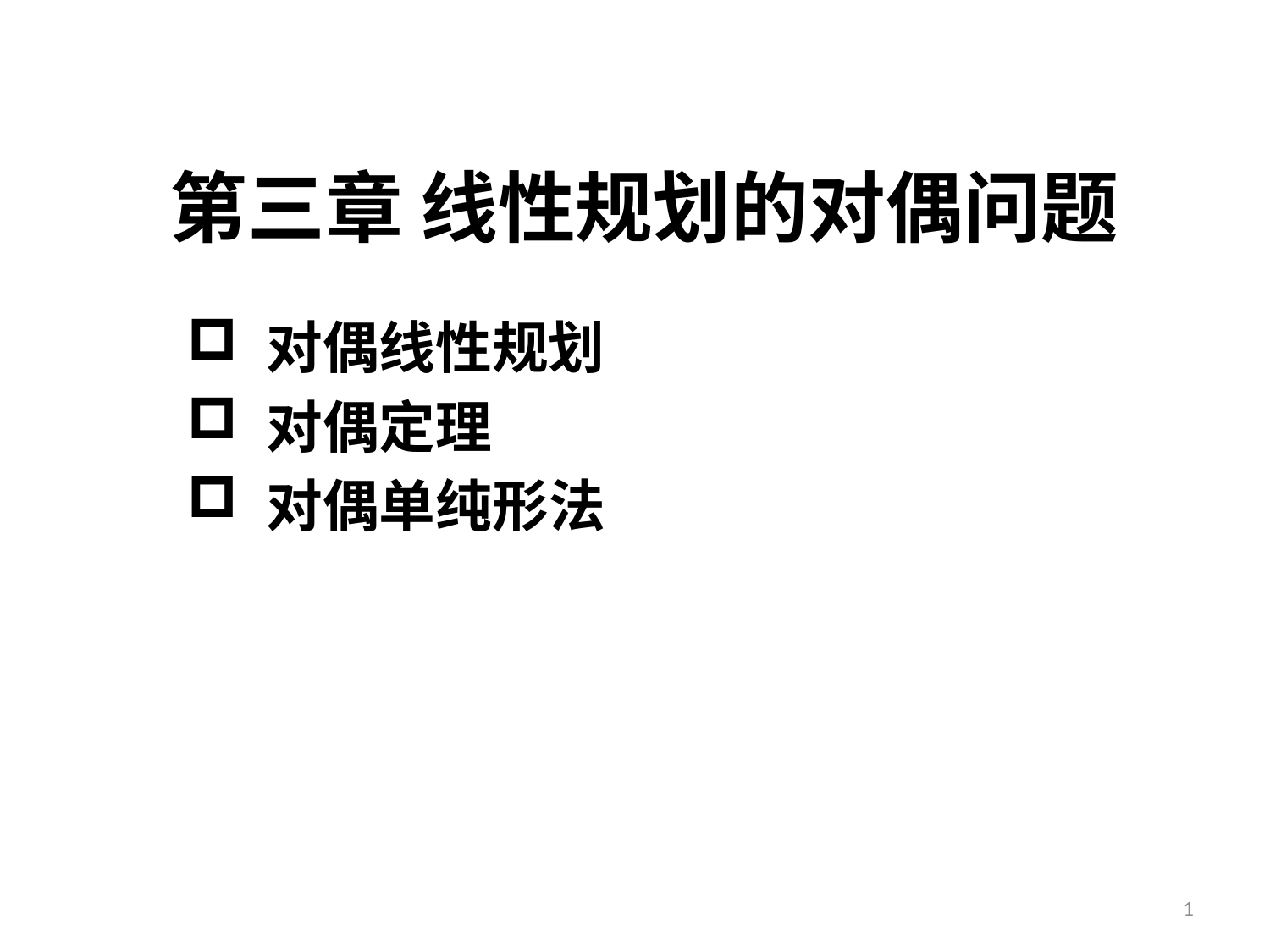

# 第三章 线性规划的对偶问题
 对偶线性规划
 对偶定理
 对偶单纯形法

1